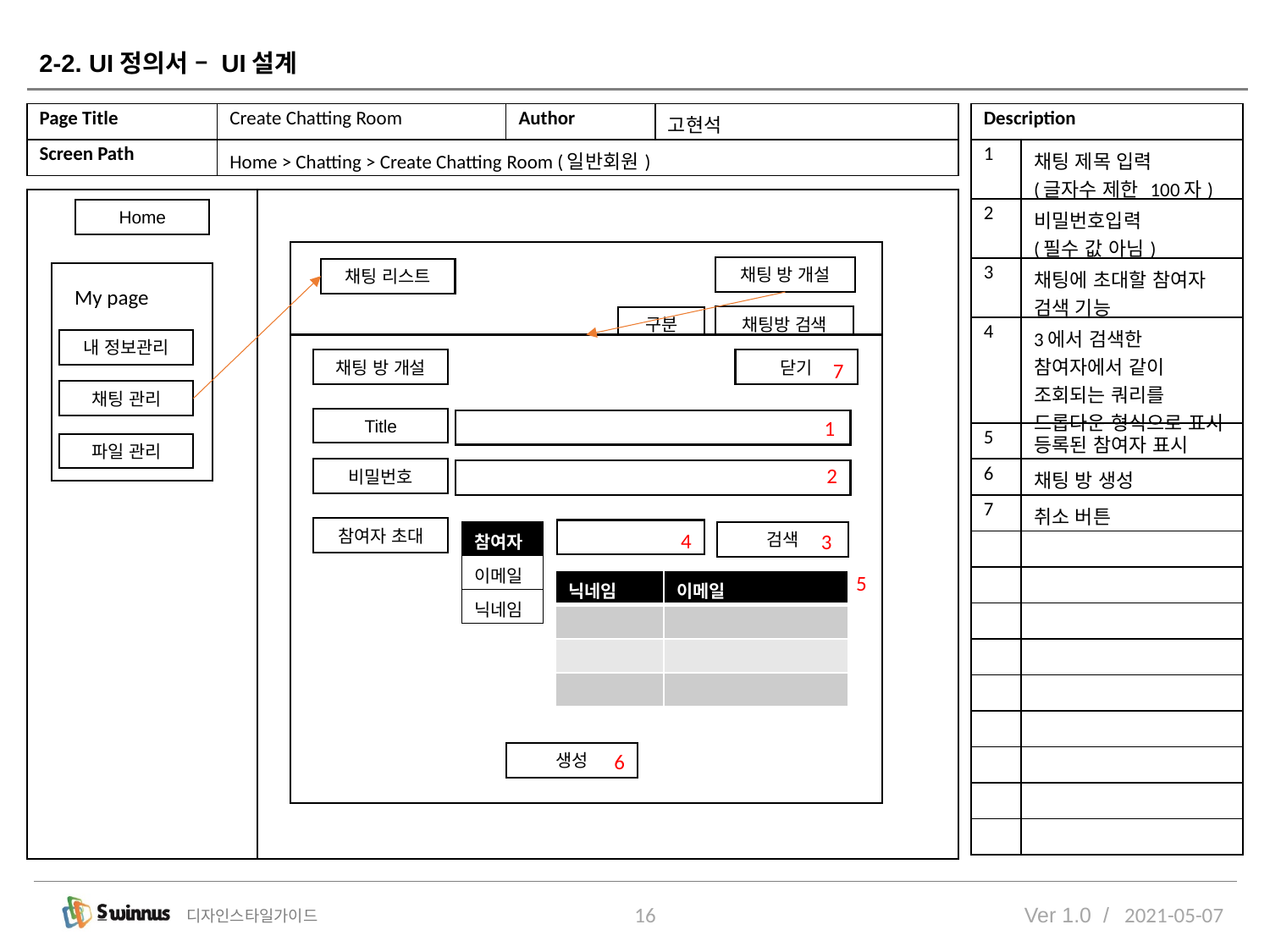

2-2. UI정의서 – UI설계
| Page Title | Create Chatting Room | Author | 고현석 |
| --- | --- | --- | --- |
| Screen Path | Home > Chatting > Create Chatting Room (일반회원) |  |  |
| Description |  |
| --- | --- |
| 1 | 채팅 제목 입력 (글자수 제한 100자) |
| 2 | 비밀번호입력 (필수 값 아님) |
| 3 | 채팅에 초대할 참여자 검색 기능 |
| 4 | 3에서 검색한 참여자에서 같이 조회되는 쿼리를 드롭다운 형식으로 표시 |
| 5 | 등록된 참여자 표시 |
| 6 | 채팅 방 생성 |
| 7 | 취소 버튼 |
|  |  |
|  |  |
|  |  |
|  |  |
|  |  |
|  |  |
|  |  |
|  |  |
|  |  |

Home

채팅 방 개설
채팅 리스트

My page
채팅방 검색
구분
내 정보관리

채팅 방 개설
닫기
7
| No | Title | 참여 인원 | 참여 |
| --- | --- | --- | --- |
|  |  |  |  |
|  |  |  |  |
|  |  |  |  |
|  |  |  |  |
|  |  |  |  |
|  |  |  |  |
|  |  |  |  |
채팅 관리
Button
Title
1

Button
파일 관리
2
비밀번호

Button
Button
참여자 초대

4
| 참여자 |
| --- |
| 이메일 |
| 닉네임 |
검색
3
Button
5
Button
| 닉네임 | 이메일 |
| --- | --- |
|  |  |
|  |  |
|  |  |
Button
< 1 2 3 4 5 >
6
생성
Ver 1.0  /
2021-05-07
디자인스타일가이드